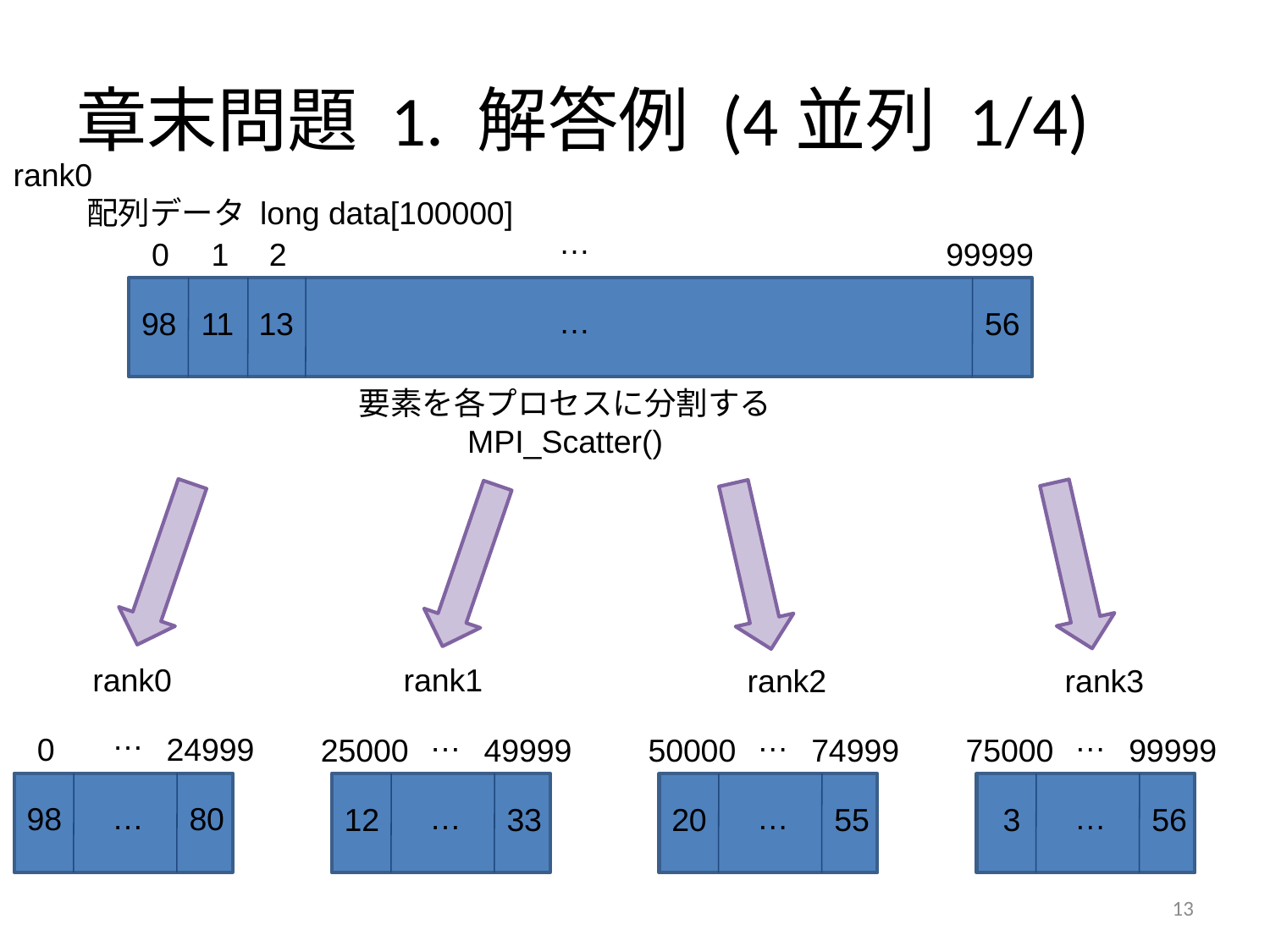

# 章末問題 1. 解答例 (4並列 1/4)
rank0
配列データ long data[100000]
…
1
99999
0
2

…
56
98
11
13
要素を各プロセスに分割する
MPI_Scatter()

rank0
rank1
rank2
rank3
…
…
…
…
24999
0
49999
25000
74999
99999
50000
75000

…
…
…
…
80
98
33
12
55
56
20
3
13